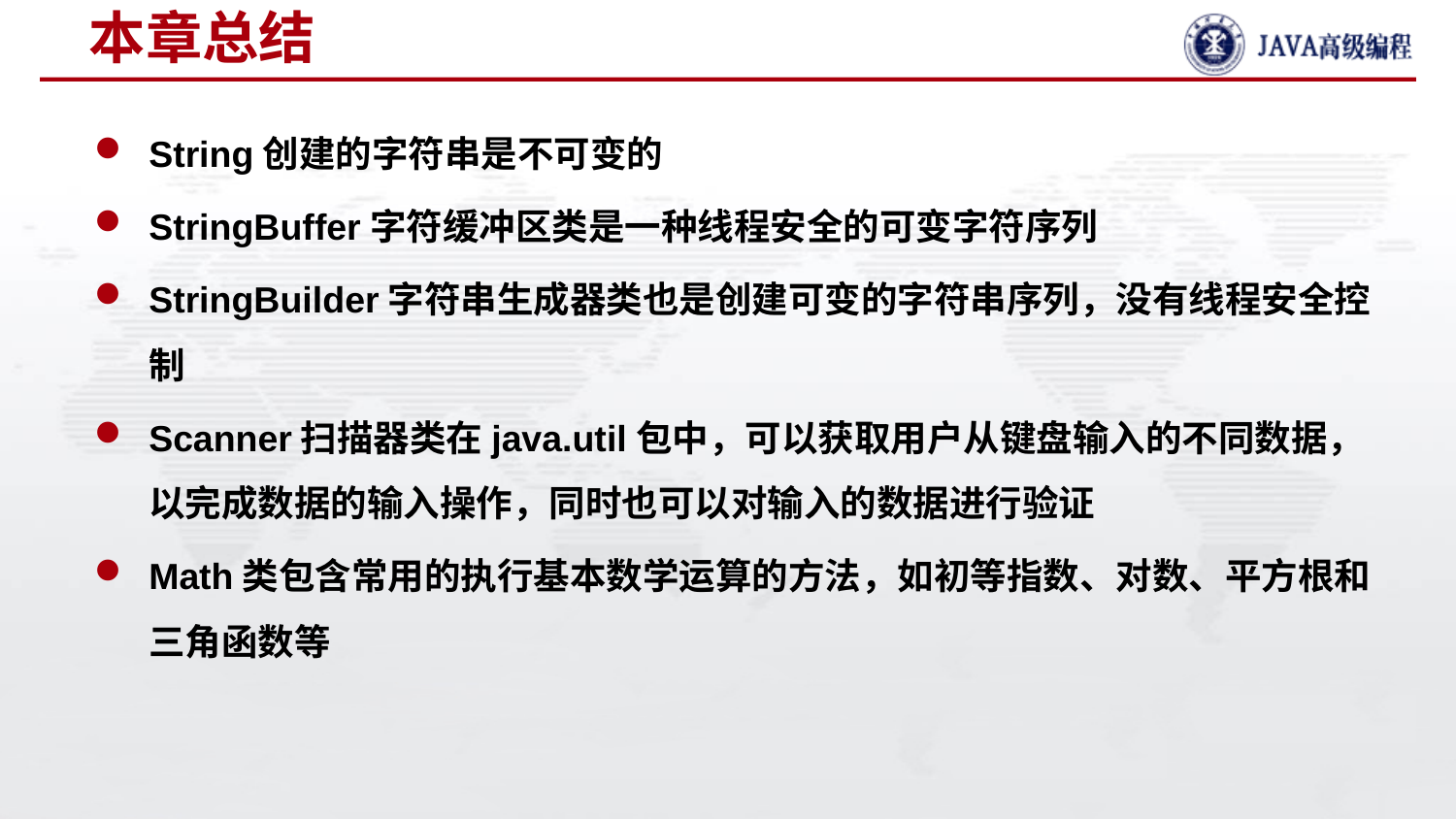

# 本章总结
String创建的字符串是不可变的
StringBuffer字符缓冲区类是一种线程安全的可变字符序列
StringBuilder字符串生成器类也是创建可变的字符串序列，没有线程安全控制
Scanner扫描器类在java.util包中，可以获取用户从键盘输入的不同数据，以完成数据的输入操作，同时也可以对输入的数据进行验证
Math类包含常用的执行基本数学运算的方法，如初等指数、对数、平方根和三角函数等